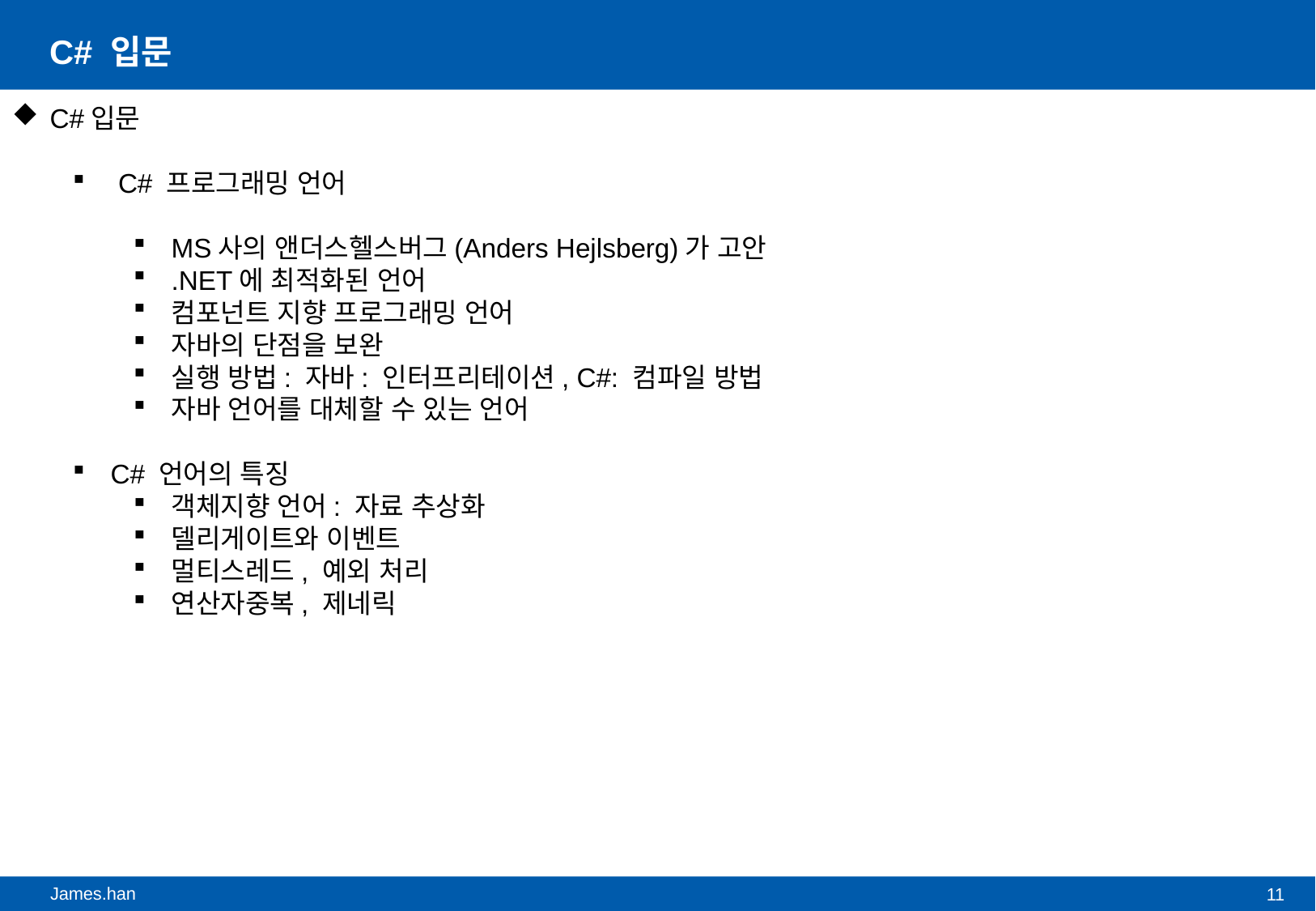

# C# 입문
C#입문

C# 프로그래밍 언어

MS사의 앤더스헬스버그(Anders Hejlsberg)가 고안
.NET에 최적화된 언어
컴포넌트 지향 프로그래밍 언어
자바의 단점을 보완
실행 방법: 자바: 인터프리테이션, C#: 컴파일 방법
자바 언어를 대체할 수 있는 언어

C# 언어의 특징
객체지향 언어: 자료 추상화
델리게이트와 이벤트
멀티스레드, 예외 처리
연산자중복, 제네릭

11